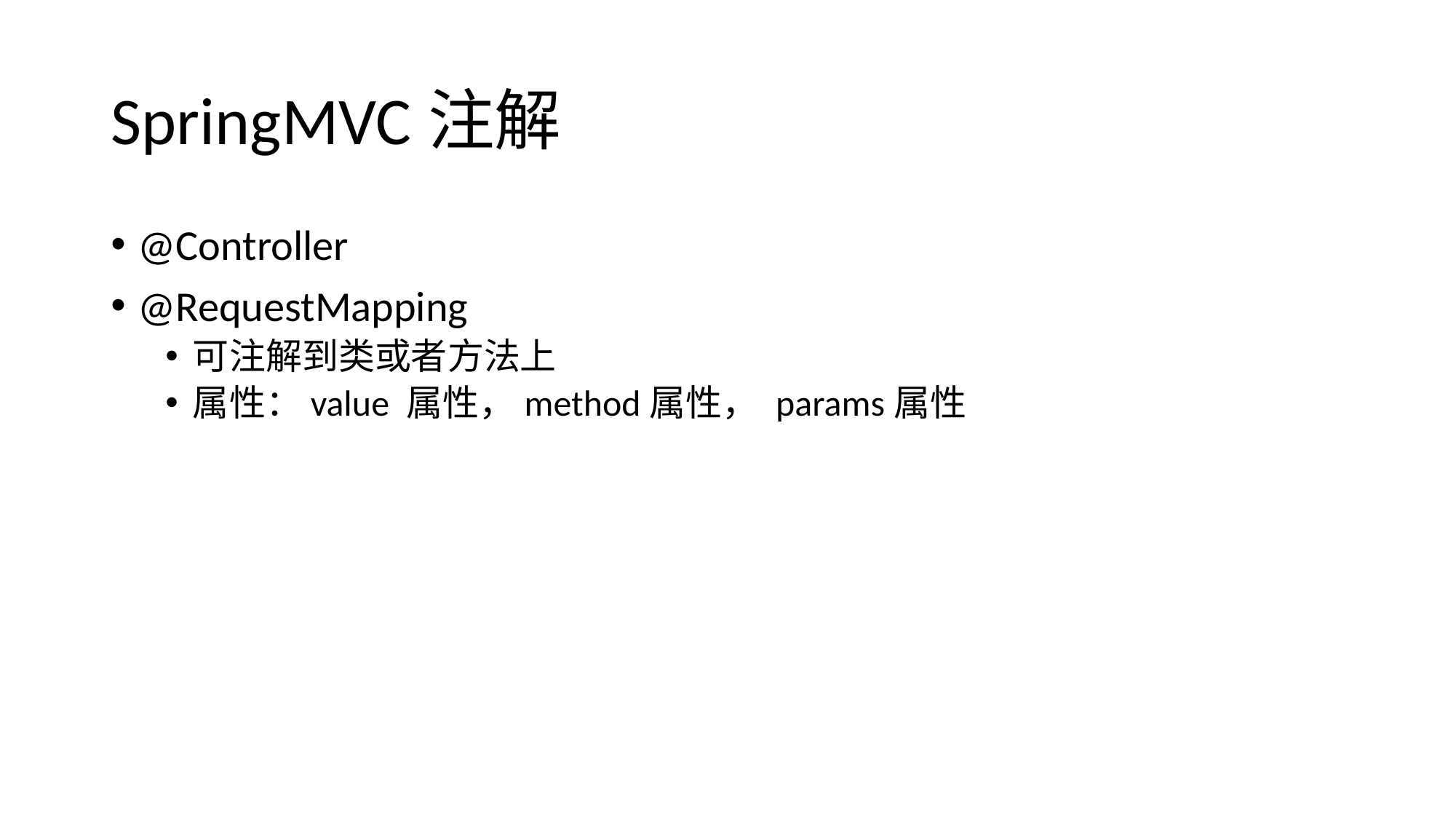

# SpringMVC注解
@Controller
@RequestMapping
可注解到类或者方法上
属性：value 属性，method属性， params属性